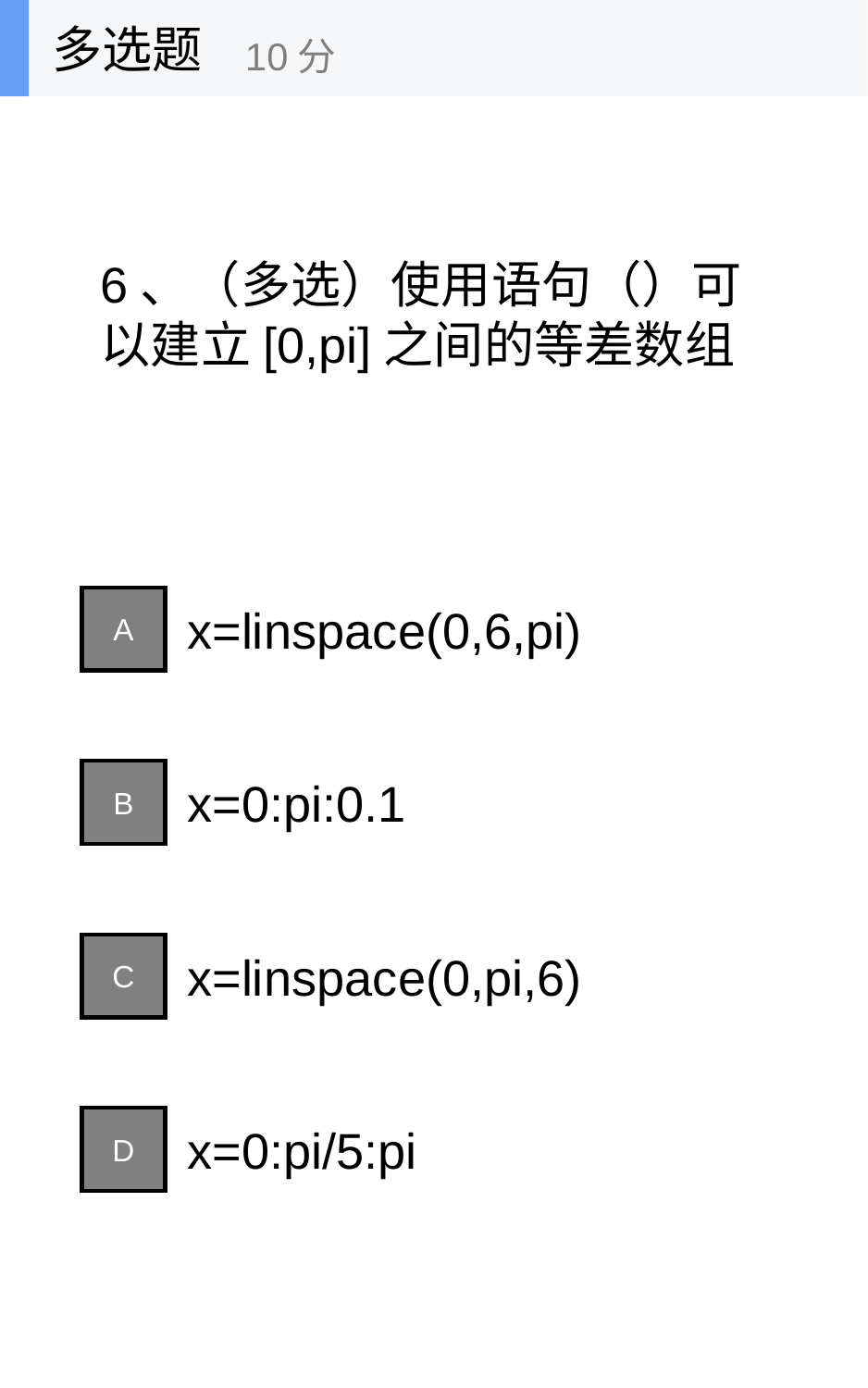

多选题
10分
6、（多选）使用语句（）可以建立[0,pi]之间的等差数组
x=linspace(0,6,pi)
A
x=0:pi:0.1
B
x=linspace(0,pi,6)
C
x=0:pi/5:pi
D